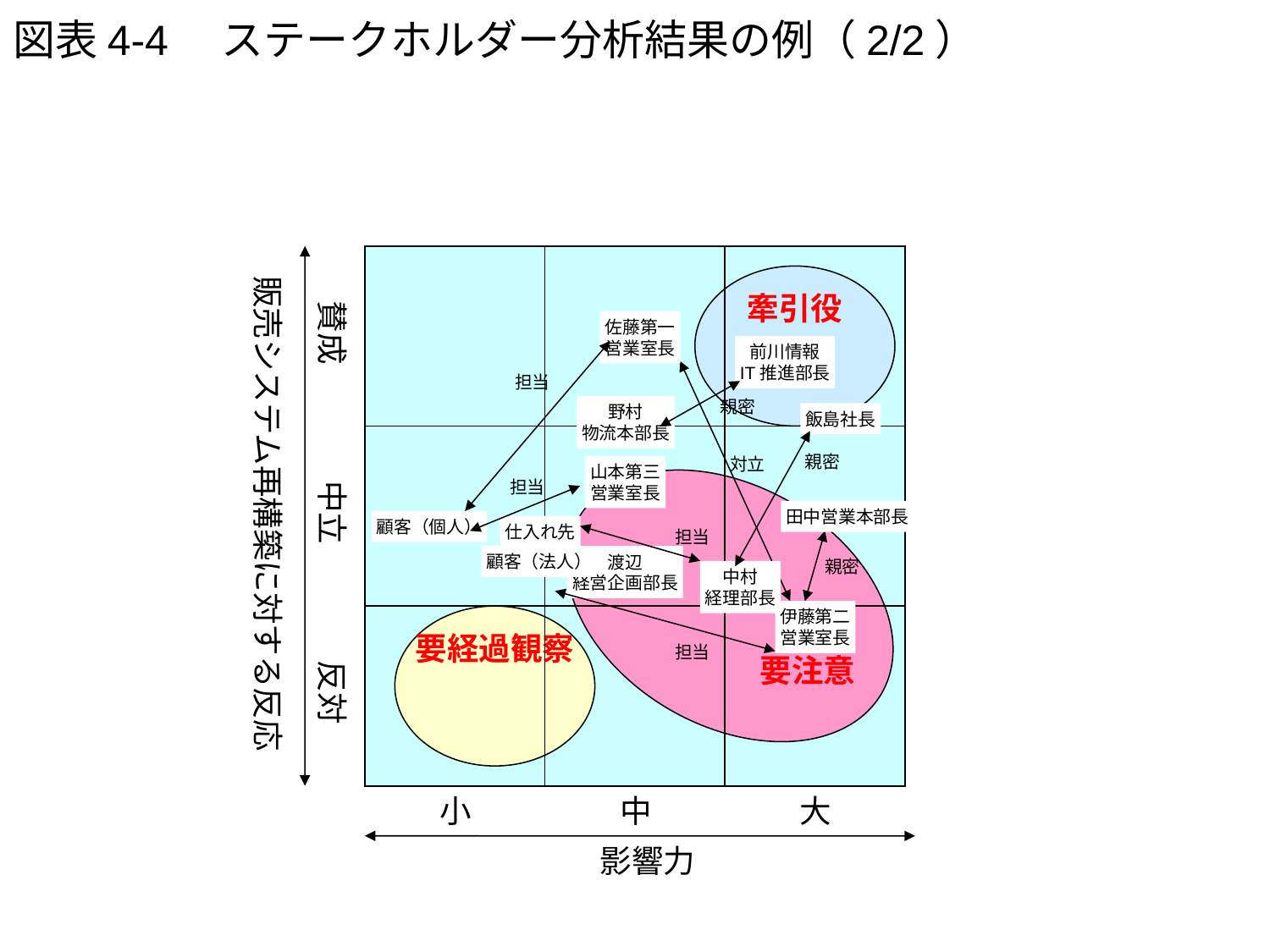

# 図表4-4　ステークホルダー分析結果の例（2/2）

牽引役

販売システム再構築に対する反応
賛成
佐藤第一
営業室長
前川情報
IT推進部長

担当

親密
野村
物流本部長
飯島社長

親密
対立
山本第三
営業室長
担当
中立

田中営業本部長
顧客（個人）
仕入れ先
担当

顧客（法人）
渡辺
経営企画部長
親密
中村
経理部長

伊藤第二
営業室長

要経過観察

担当
要注意
反対
小
中
大

影響力